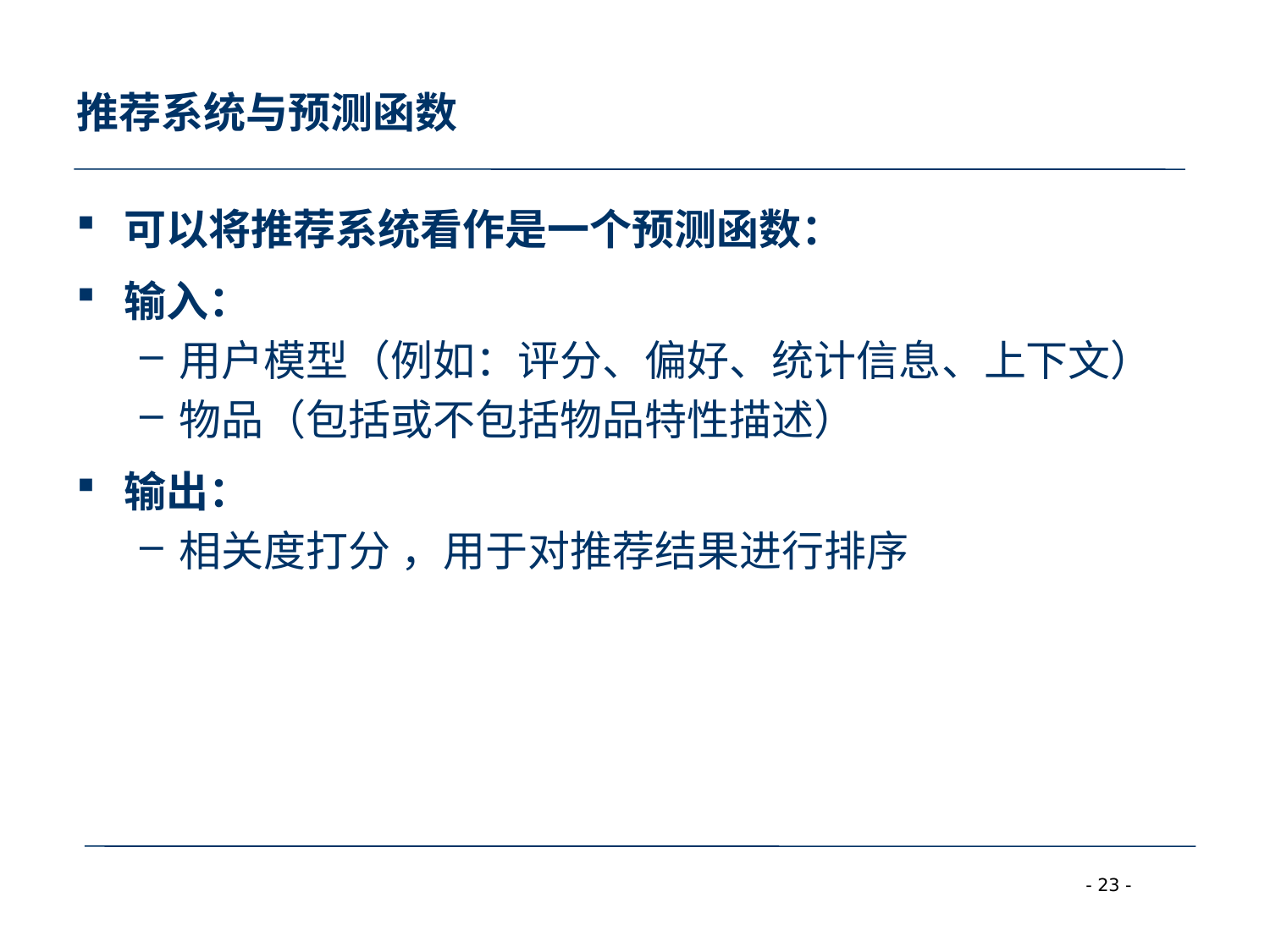

# 推荐系统与预测函数
可以将推荐系统看作是一个预测函数：
输入：
用户模型（例如：评分、偏好、统计信息、上下文）
物品（包括或不包括物品特性描述）
输出：
相关度打分 ，用于对推荐结果进行排序